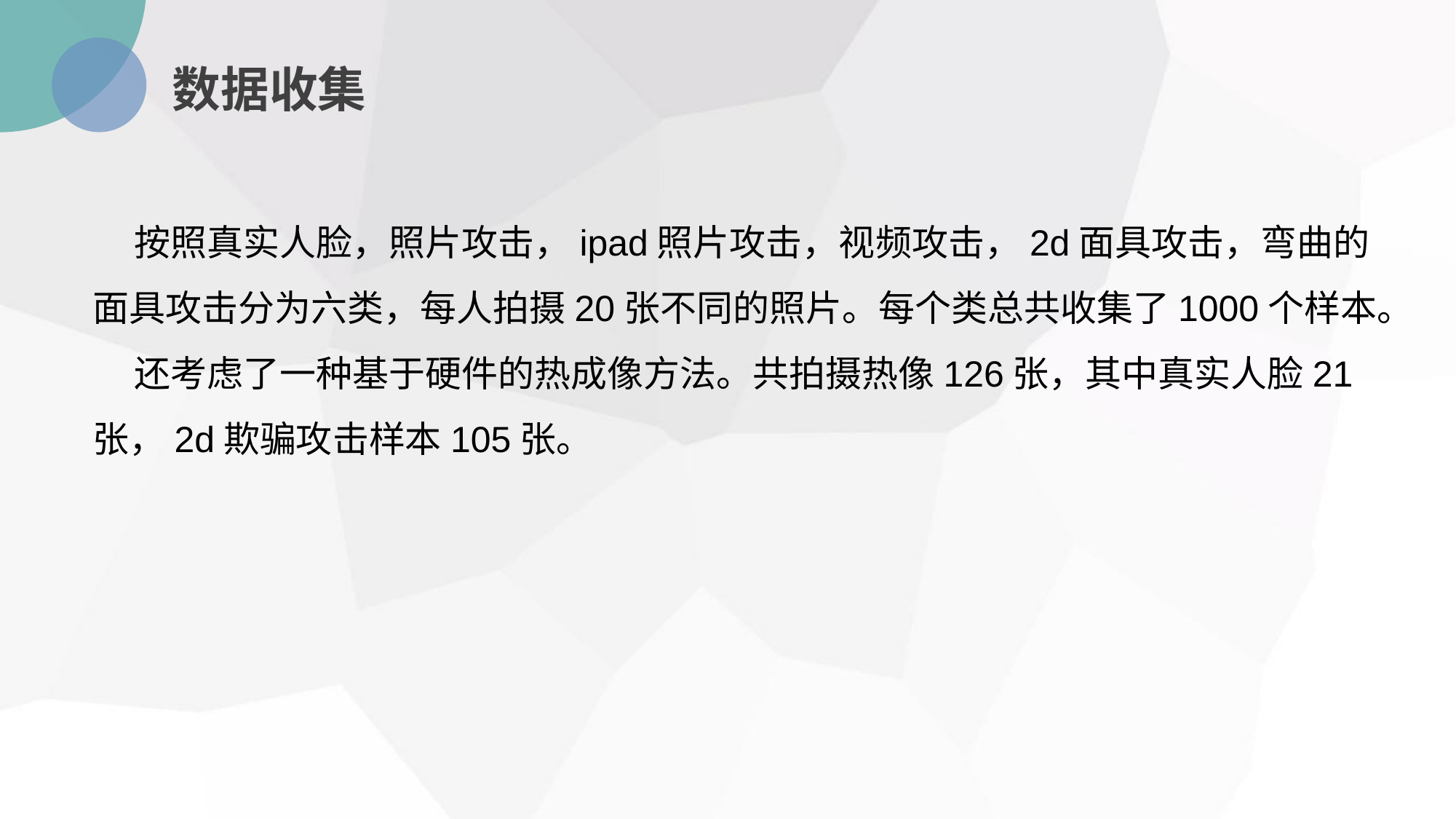

数据收集
    按照真实人脸，照片攻击，ipad照片攻击，视频攻击，2d面具攻击，弯曲的面具攻击分为六类，每人拍摄20张不同的照片。每个类总共收集了1000个样本。
    还考虑了一种基于硬件的热成像方法。共拍摄热像126张，其中真实人脸21张，2d欺骗攻击样本105张。